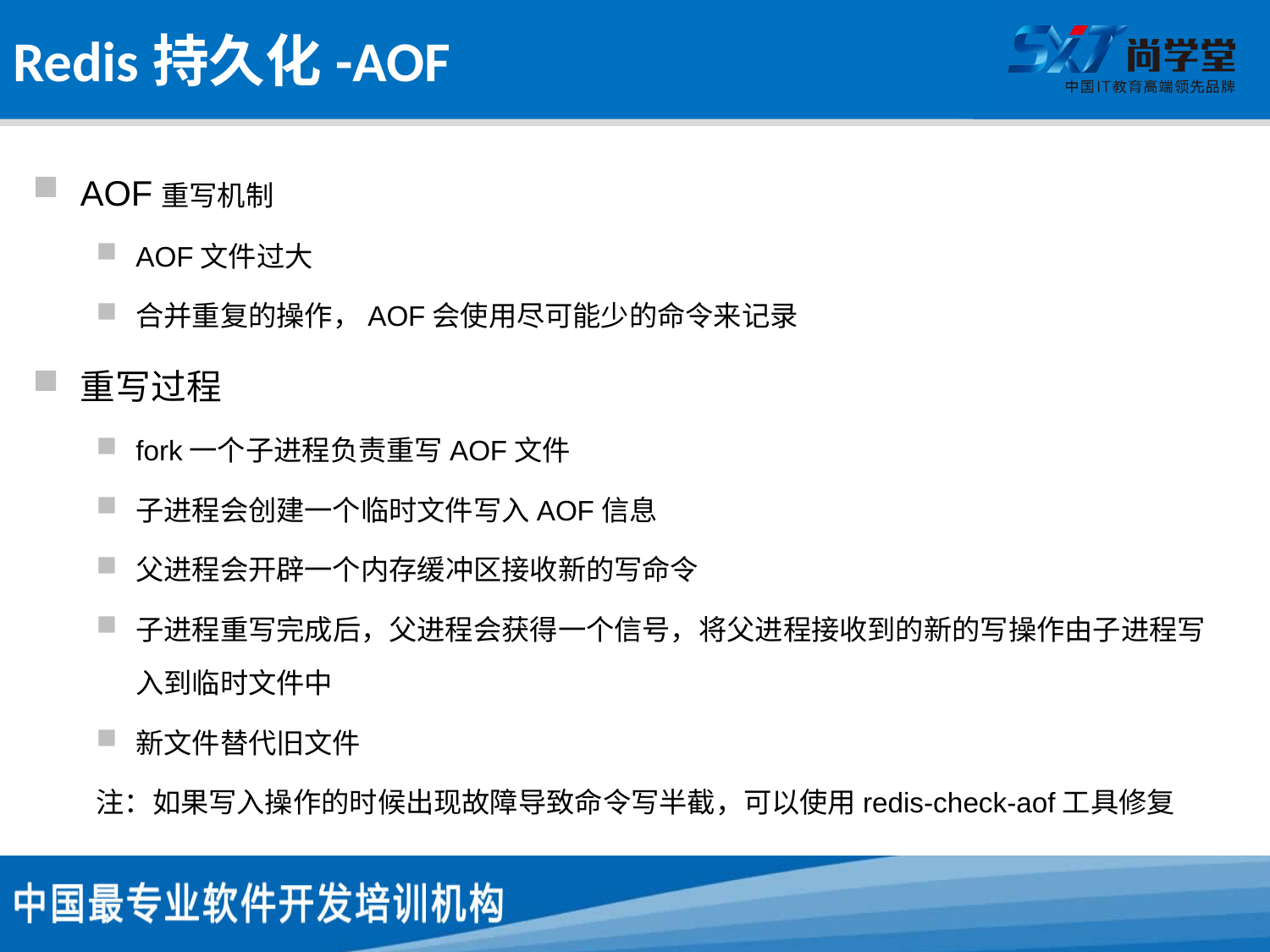

# Redis持久化-AOF
AOF重写机制
AOF文件过大
合并重复的操作，AOF会使用尽可能少的命令来记录
重写过程
fork一个子进程负责重写AOF文件
子进程会创建一个临时文件写入AOF信息
父进程会开辟一个内存缓冲区接收新的写命令
子进程重写完成后，父进程会获得一个信号，将父进程接收到的新的写操作由子进程写入到临时文件中
新文件替代旧文件
注：如果写入操作的时候出现故障导致命令写半截，可以使用redis-check-aof工具修复